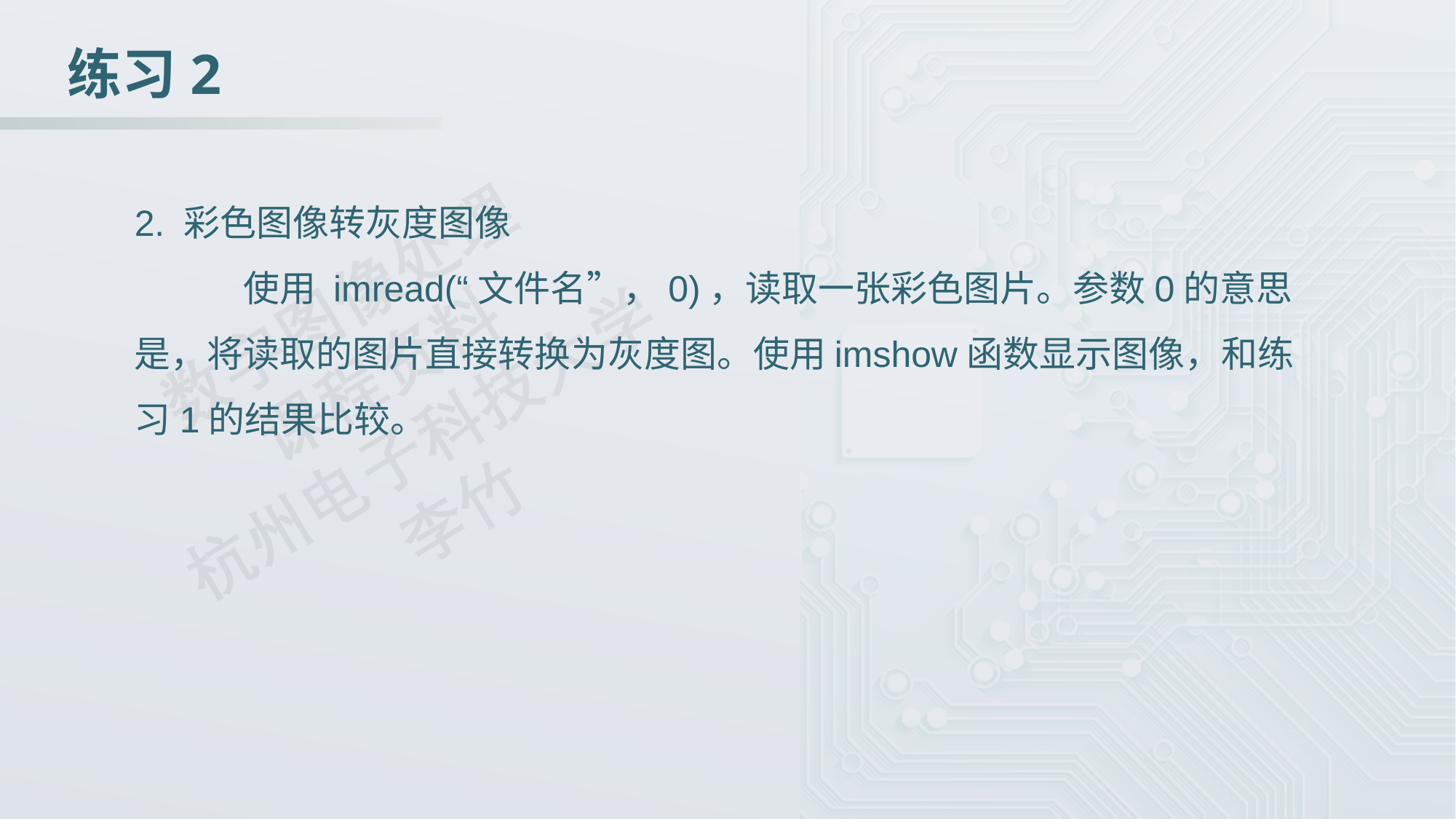

练习2

2. 彩色图像转灰度图像
	使用 imread(“文件名”，0)，读取一张彩色图片。参数0的意思是，将读取的图片直接转换为灰度图。使用imshow函数显示图像，和练习1的结果比较。